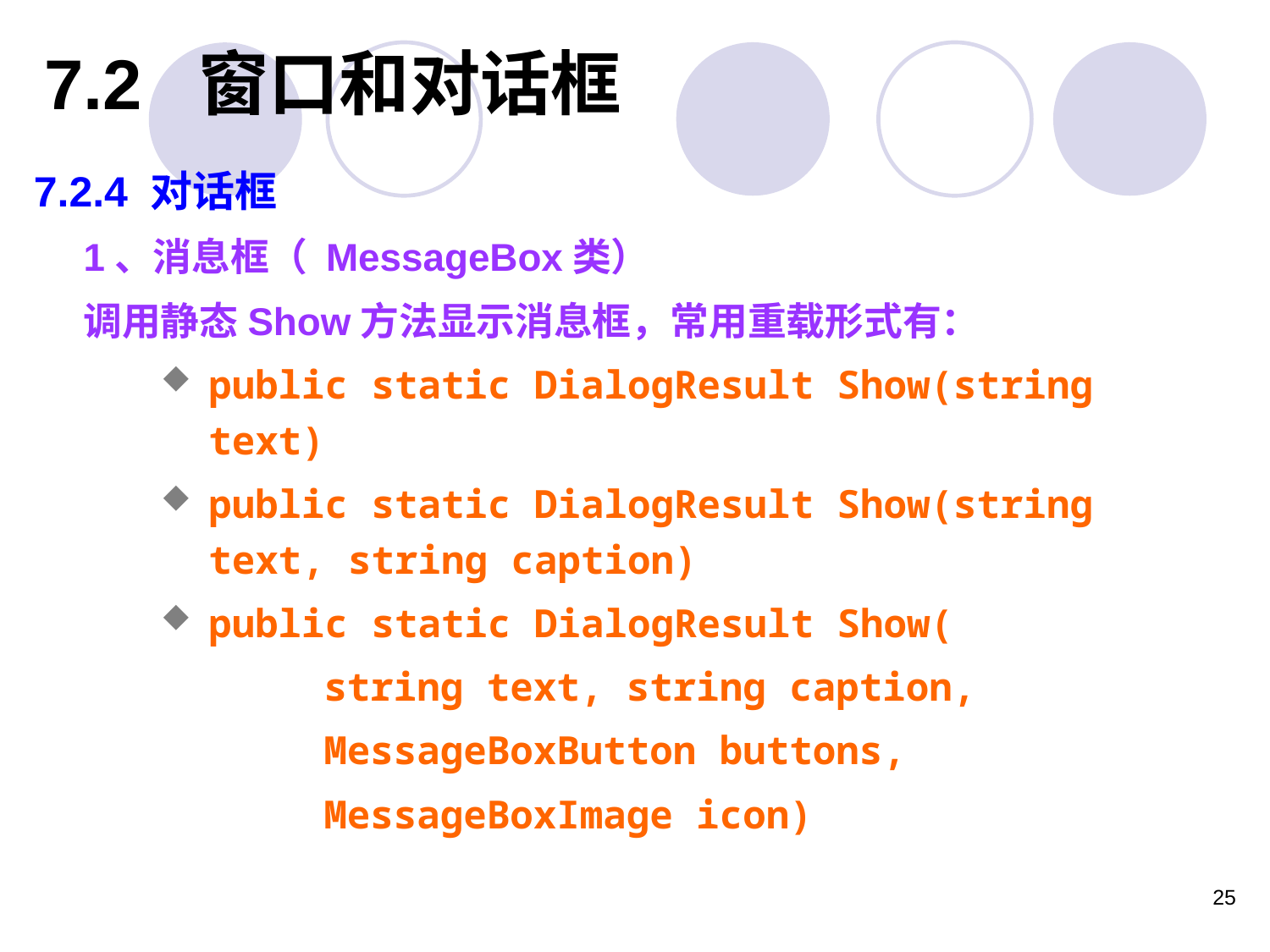

7.2  窗口和对话框
7.2.4 对话框
1、消息框（ MessageBox类）
调用静态Show方法显示消息框，常用重载形式有：
public static DialogResult Show(string text)
public static DialogResult Show(string text, string caption)
public static DialogResult Show(
       string text, string caption,
       MessageBoxButton buttons,
       MessageBoxImage icon)
25